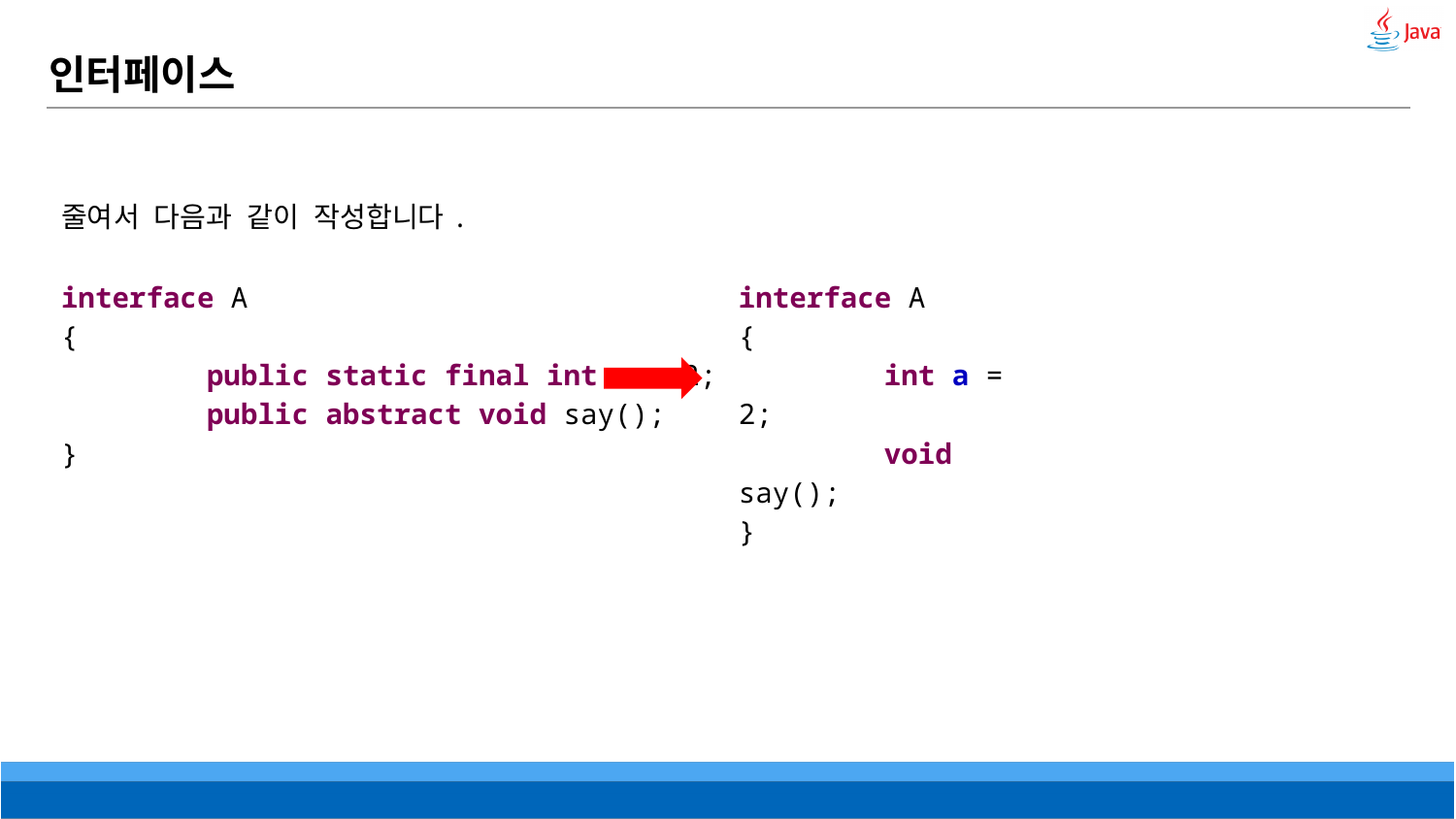

# 인터페이스
줄여서 다음과 같이 작성합니다.
interface A
{
	public static final int a = 2;
	public abstract void say();
}
interface A
{
	int a = 2;
	void say();
}